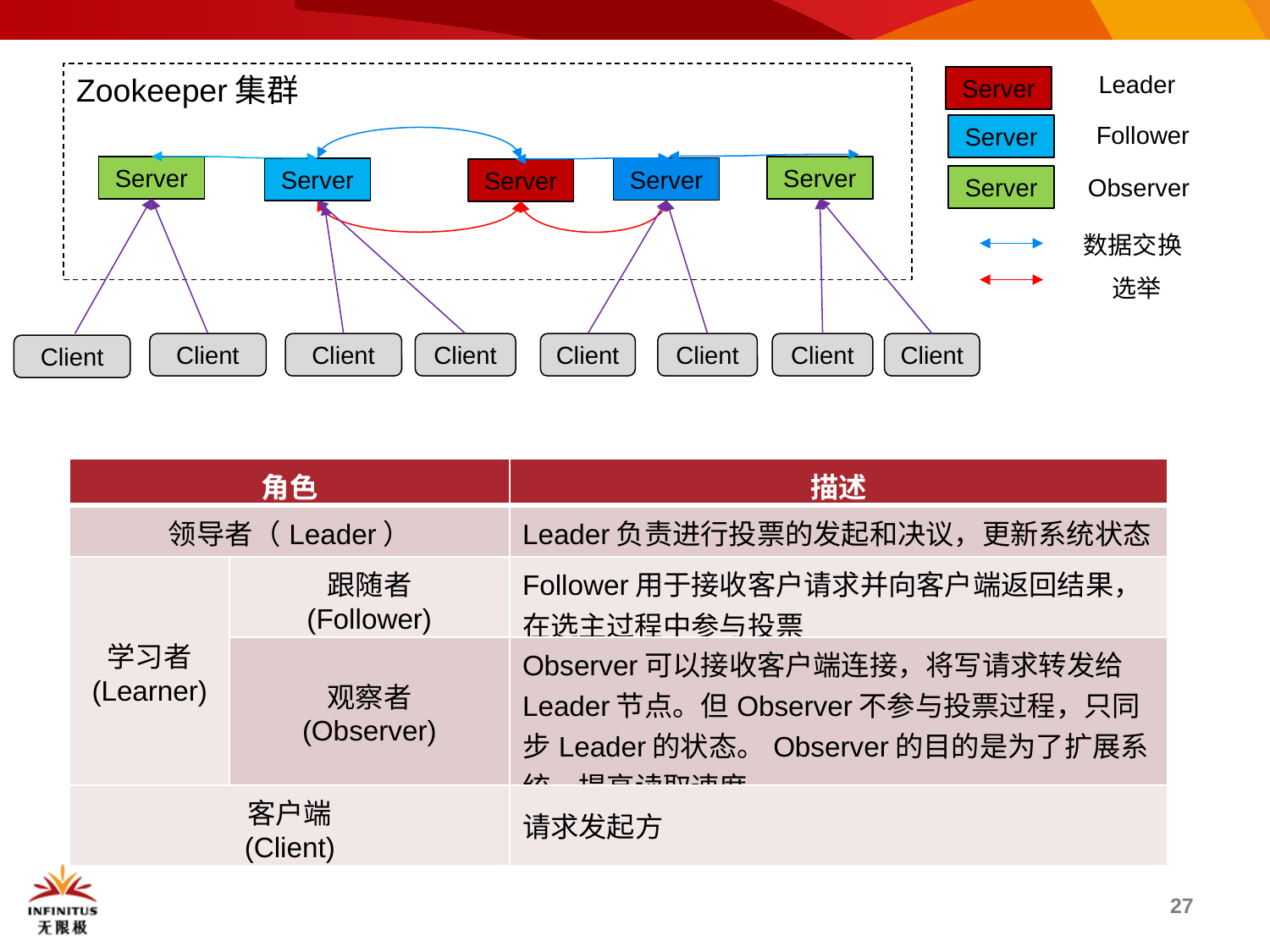

Leader
Zookeeper集群
Server
Follower
Server
Server
Server
Server
Server
Server
Server
Observer
数据交换
选举
Client
Client
Client
Client
Client
Client
Client
Client
| 角色 |  | 描述 |
| --- | --- | --- |
| 领导者（Leader） |  | Leader负责进行投票的发起和决议，更新系统状态 |
| 学习者 (Learner) | 跟随者 (Follower) | Follower用于接收客户请求并向客户端返回结果，在选主过程中参与投票 |
|  | 观察者 (Observer) | Observer可以接收客户端连接，将写请求转发给Leader节点。但Observer不参与投票过程，只同步Leader的状态。Observer的目的是为了扩展系统，提高读取速度 |
| 客户端 (Client) |  | 请求发起方 |
27